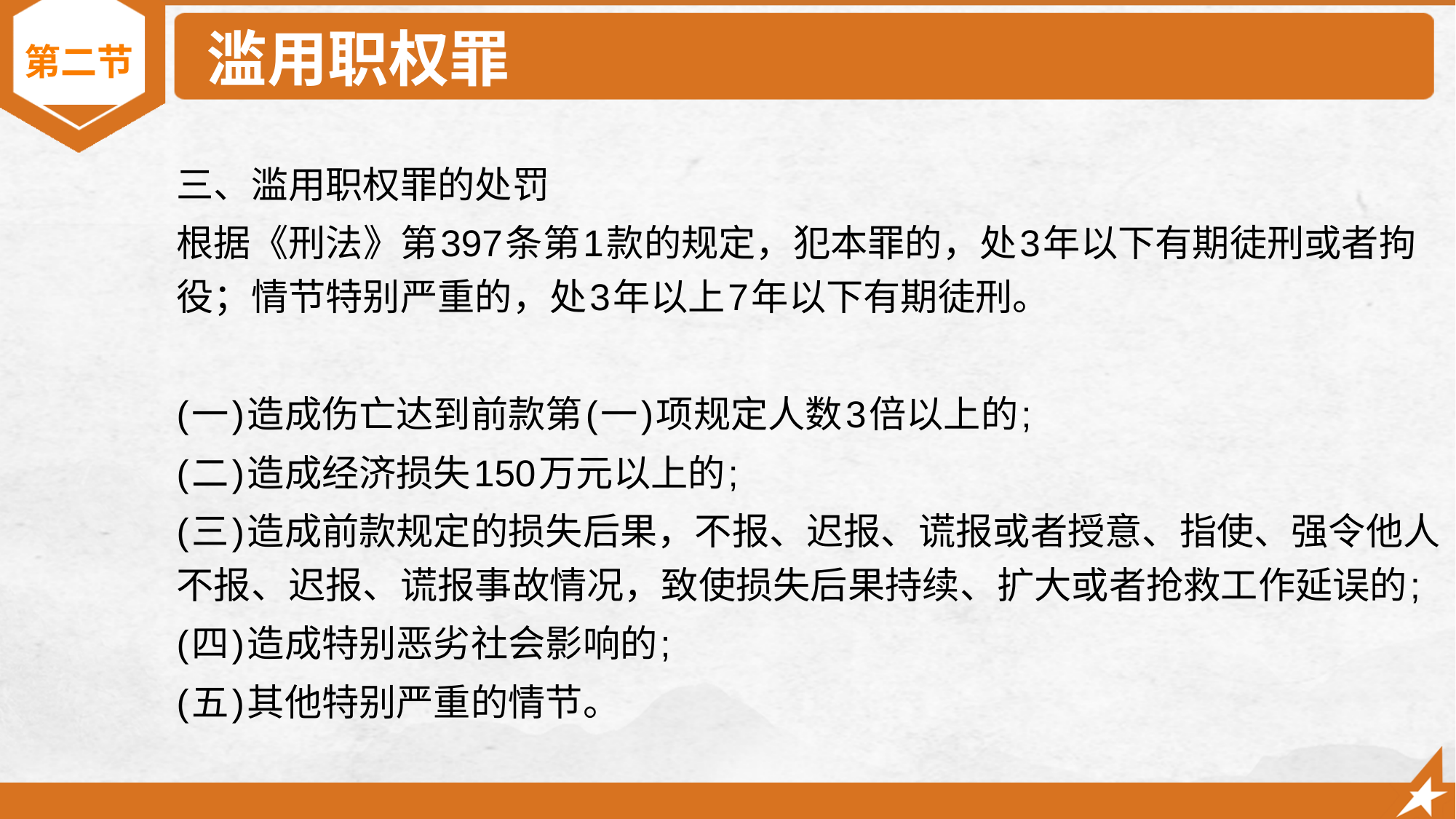

# 滥用职权罪
第二节
三、滥用职权罪的处罚
根据《刑法》第397条第1款的规定，犯本罪的，处3年以下有期徒刑或者拘役；情节特别严重的，处3年以上7年以下有期徒刑。

(一)造成伤亡达到前款第(一)项规定人数3倍以上的;
(二)造成经济损失150万元以上的;
(三)造成前款规定的损失后果，不报、迟报、谎报或者授意、指使、强令他人不报、迟报、谎报事故情况，致使损失后果持续、扩大或者抢救工作延误的;
(四)造成特别恶劣社会影响的;
(五)其他特别严重的情节。